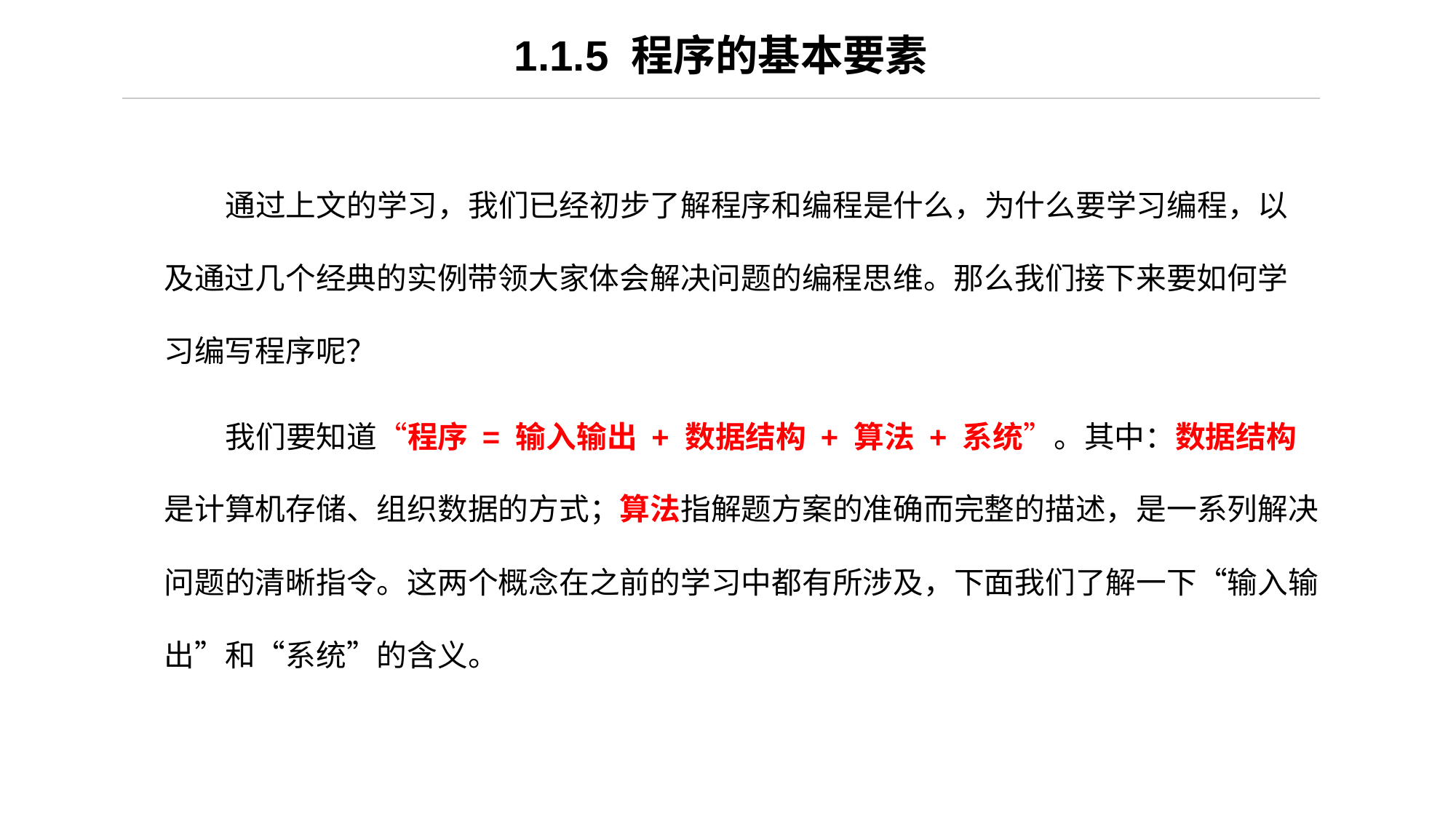

1.1.5 程序的基本要素
        通过上文的学习，我们已经初步了解程序和编程是什么，为什么要学习编程，以及通过几个经典的实例带领大家体会解决问题的编程思维。那么我们接下来要如何学习编写程序呢？
        我们要知道“程序 = 输入输出 + 数据结构 + 算法 + 系统”。其中：数据结构是计算机存储、组织数据的方式；算法指解题方案的准确而完整的描述，是一系列解决问题的清晰指令。这两个概念在之前的学习中都有所涉及，下面我们了解一下“输入输出”和“系统”的含义。